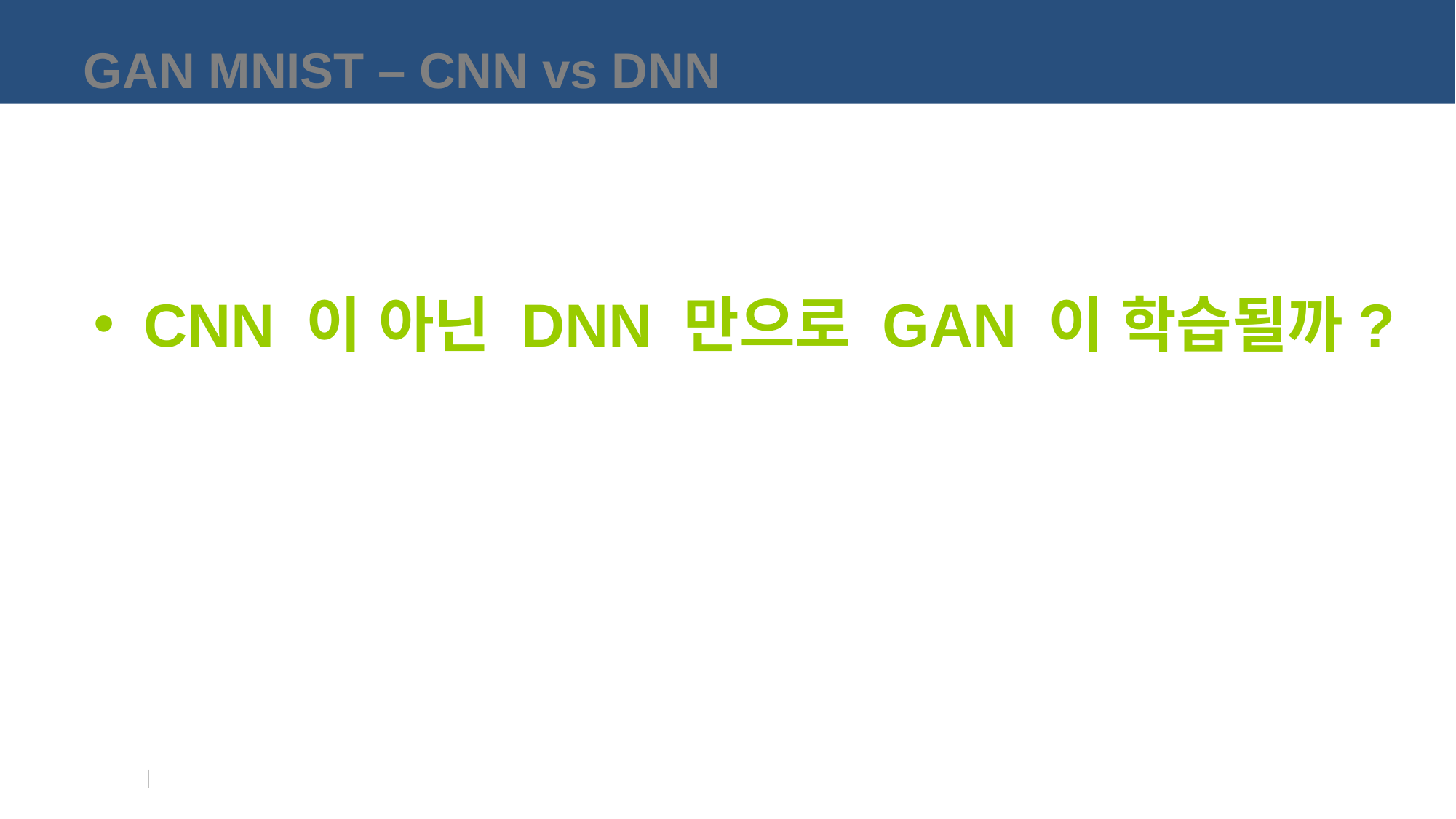

# GAN MNIST – CNN vs DNN
CNN 이 아닌 DNN 만으로 GAN 이 학습될까?